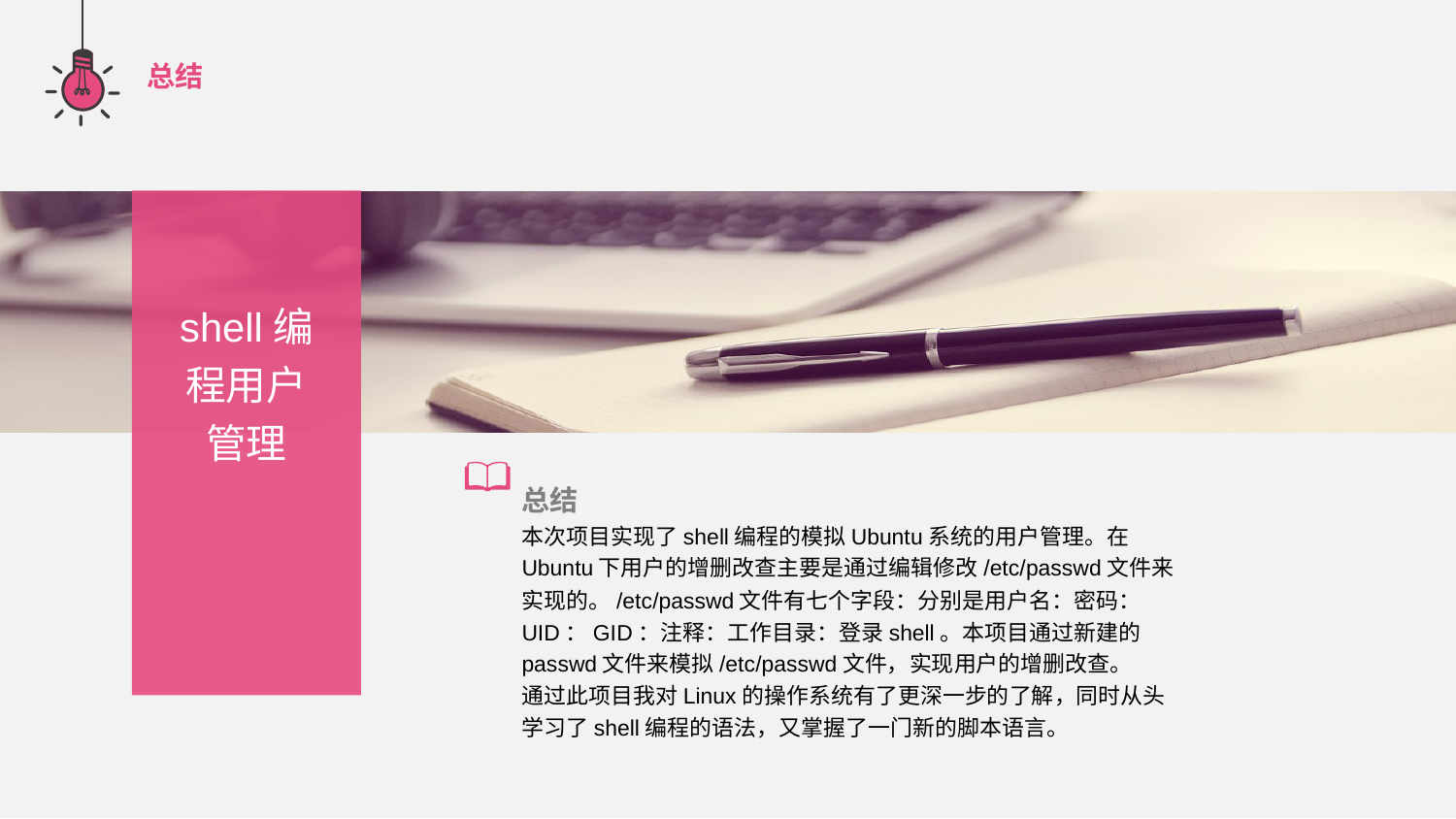

总结

shell编程用户管理

总结
本次项目实现了shell编程的模拟Ubuntu系统的用户管理。在Ubuntu下用户的增删改查主要是通过编辑修改/etc/passwd文件来实现的。/etc/passwd文件有七个字段：分别是用户名：密码：UID：GID：注释：工作目录：登录shell。本项目通过新建的passwd文件来模拟/etc/passwd文件，实现用户的增删改查。
通过此项目我对Linux的操作系统有了更深一步的了解，同时从头学习了shell编程的语法，又掌握了一门新的脚本语言。